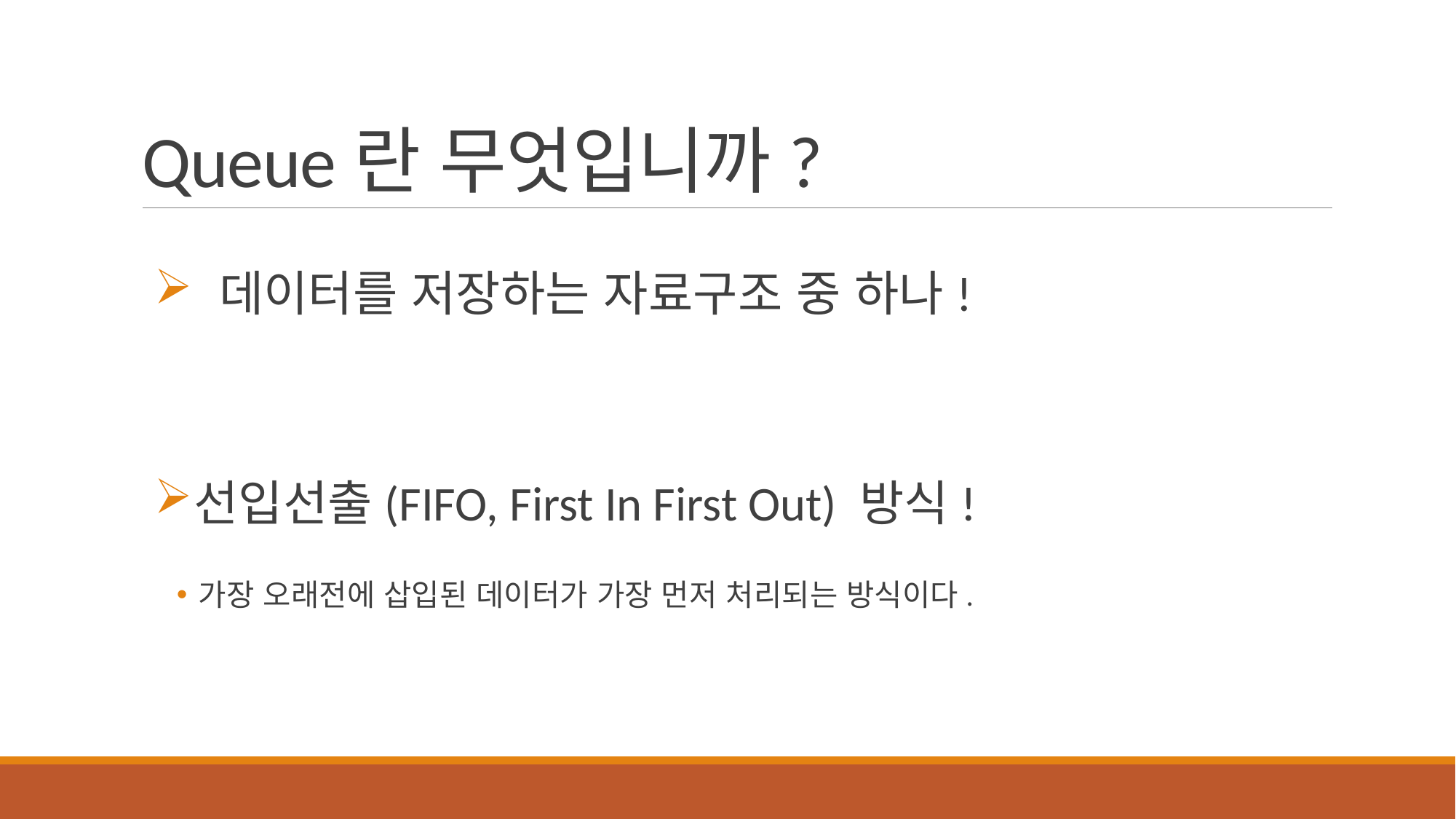

# Queue란 무엇입니까?
 데이터를 저장하는 자료구조 중 하나!

선입선출(FIFO, First In First Out) 방식!

가장 오래전에 삽입된 데이터가 가장 먼저 처리되는 방식이다.